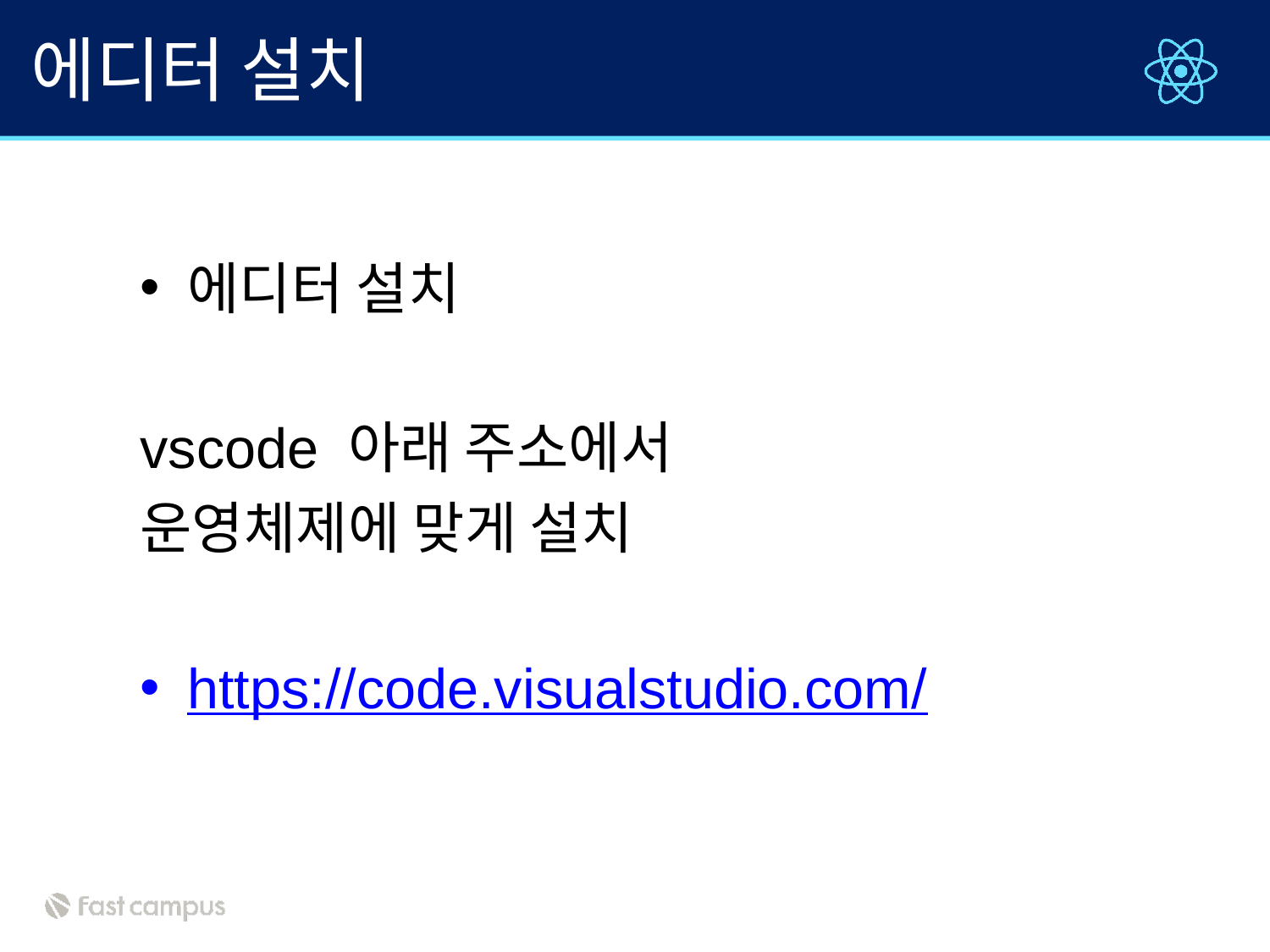

# 에디터 설치
에디터 설치

vscode 아래 주소에서
운영체제에 맞게 설치

https://code.visualstudio.com/